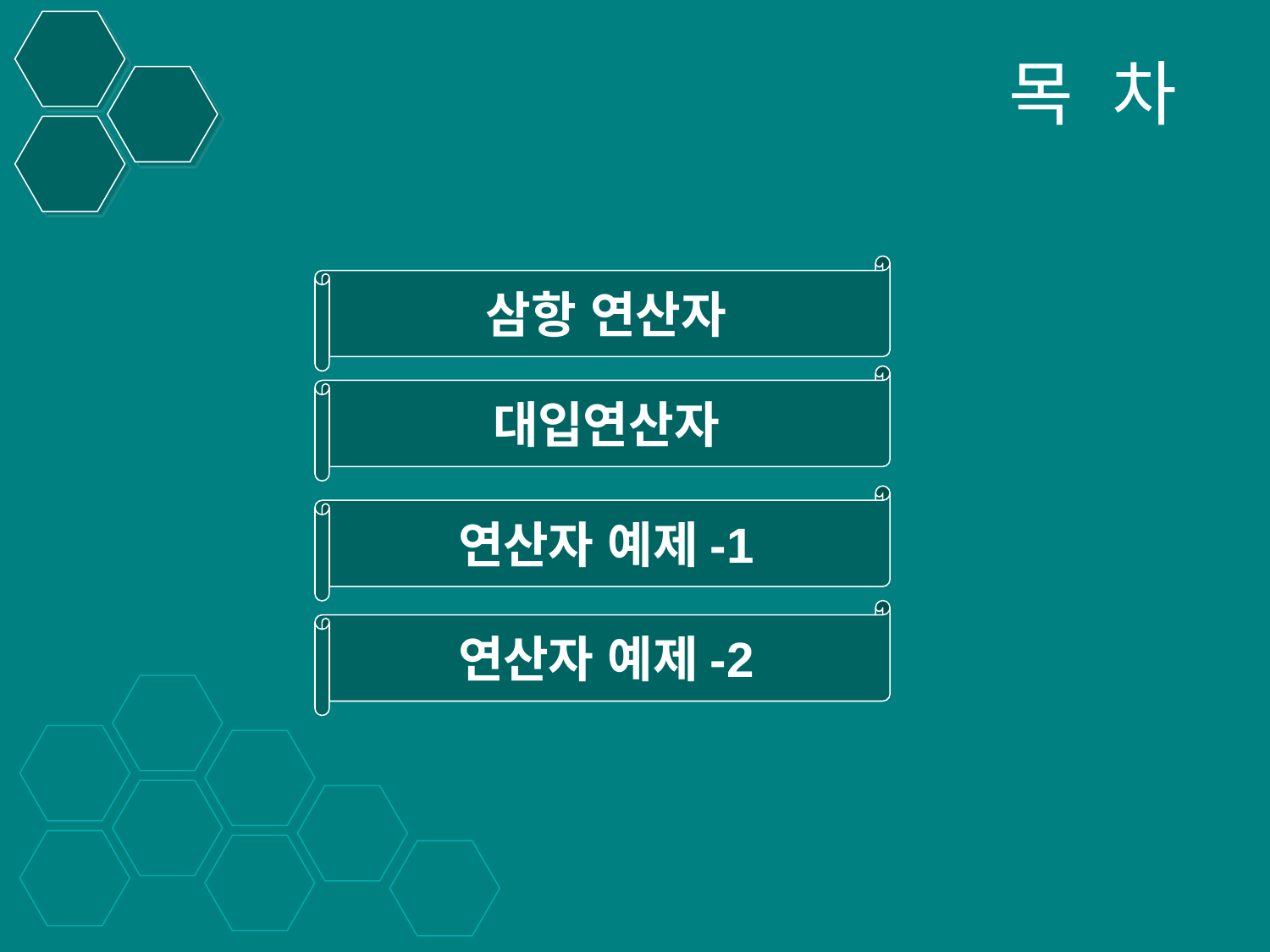

# 목  차
삼항 연산자
대입연산자
연산자 예제-1
연산자 예제-2